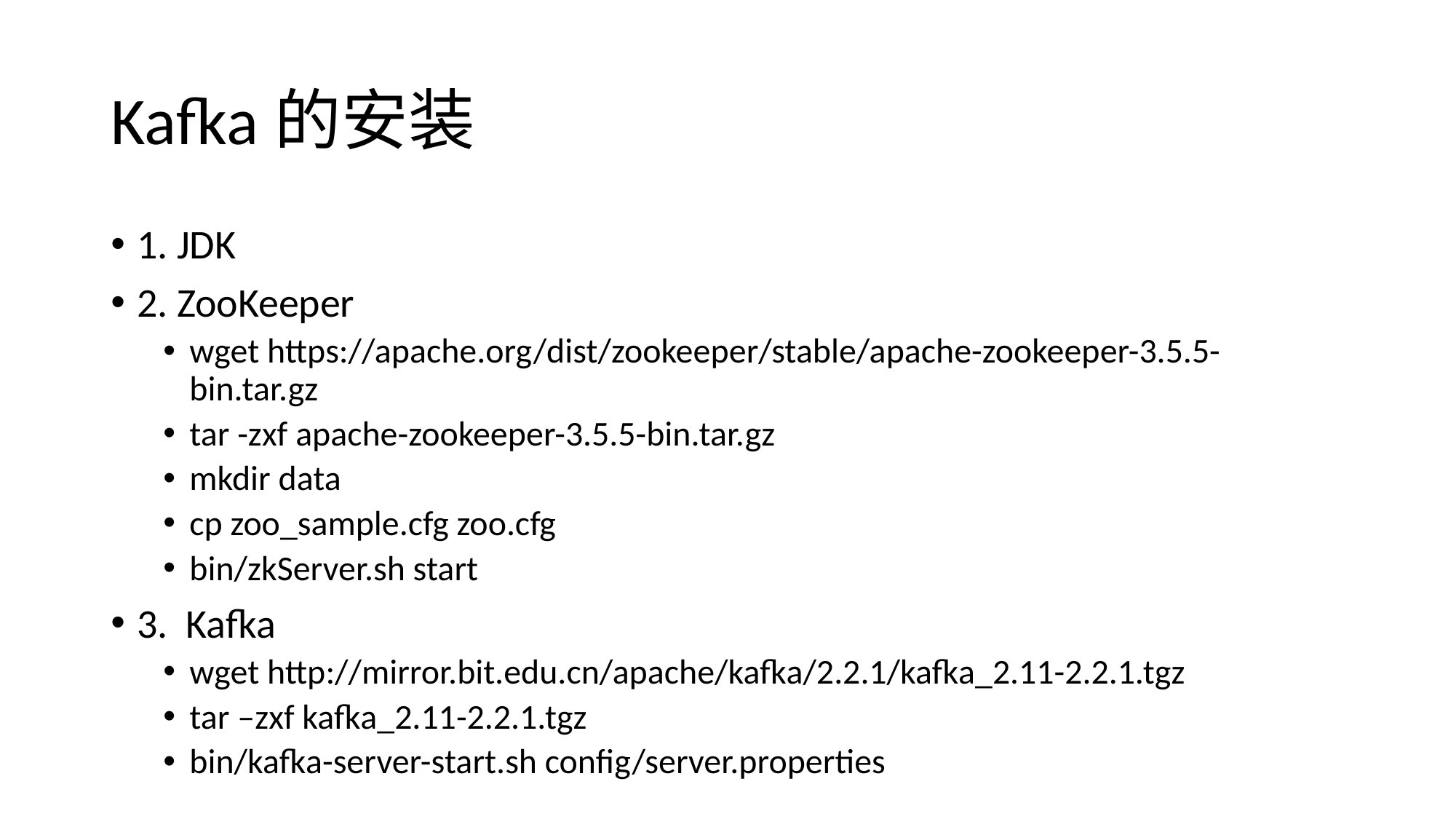

# Kafka的安装
1. JDK
2. ZooKeeper
wget https://apache.org/dist/zookeeper/stable/apache-zookeeper-3.5.5-bin.tar.gz
tar -zxf apache-zookeeper-3.5.5-bin.tar.gz
mkdir data
cp zoo_sample.cfg zoo.cfg
bin/zkServer.sh start
3.  Kafka
wget http://mirror.bit.edu.cn/apache/kafka/2.2.1/kafka_2.11-2.2.1.tgz
tar –zxf kafka_2.11-2.2.1.tgz
bin/kafka-server-start.sh config/server.properties